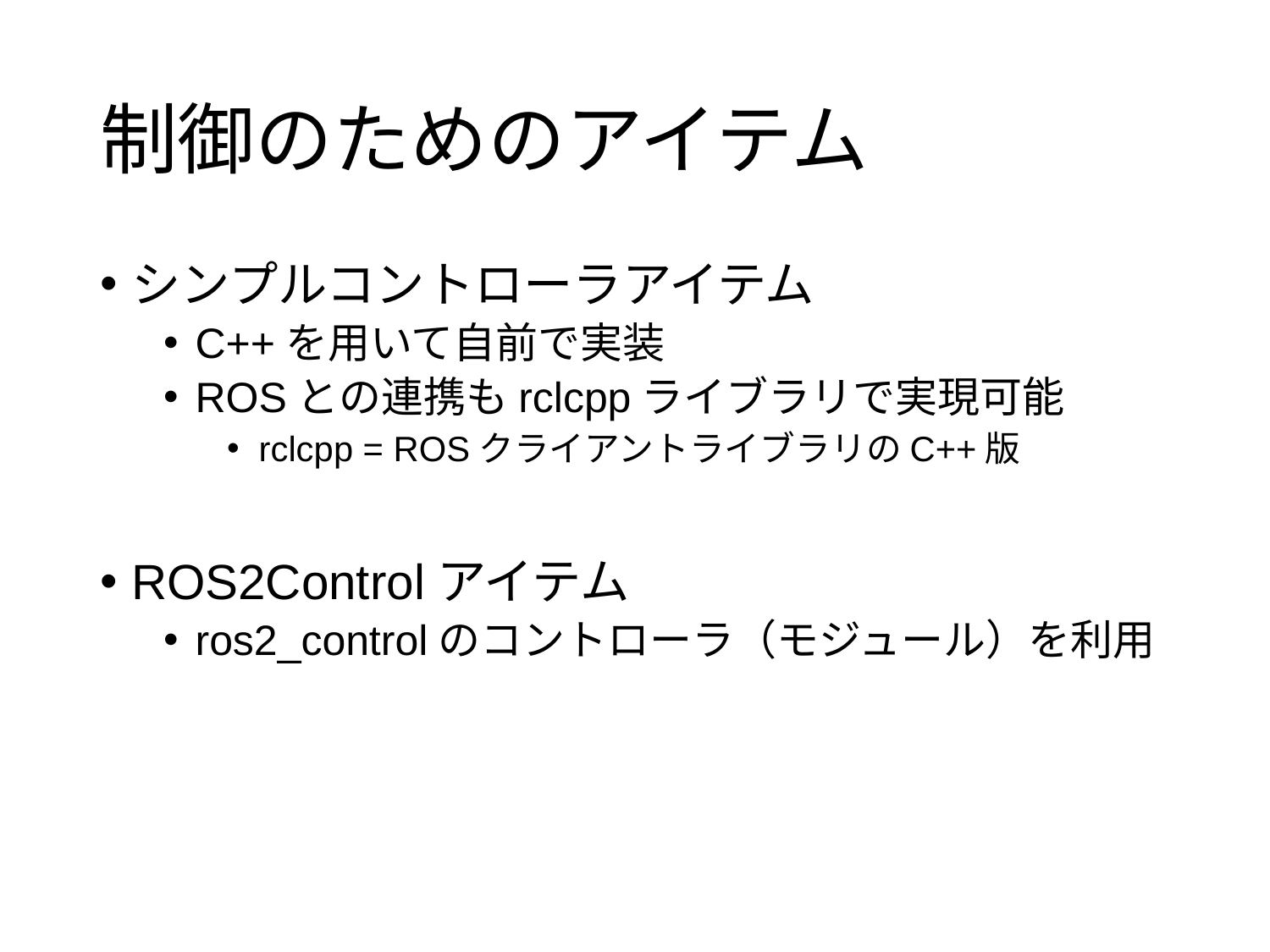

# 制御のためのアイテム
シンプルコントローラアイテム
C++を用いて自前で実装
ROSとの連携もrclcppライブラリで実現可能
rclcpp = ROSクライアントライブラリのC++版

ROS2Controlアイテム
ros2_controlのコントローラ（モジュール）を利用